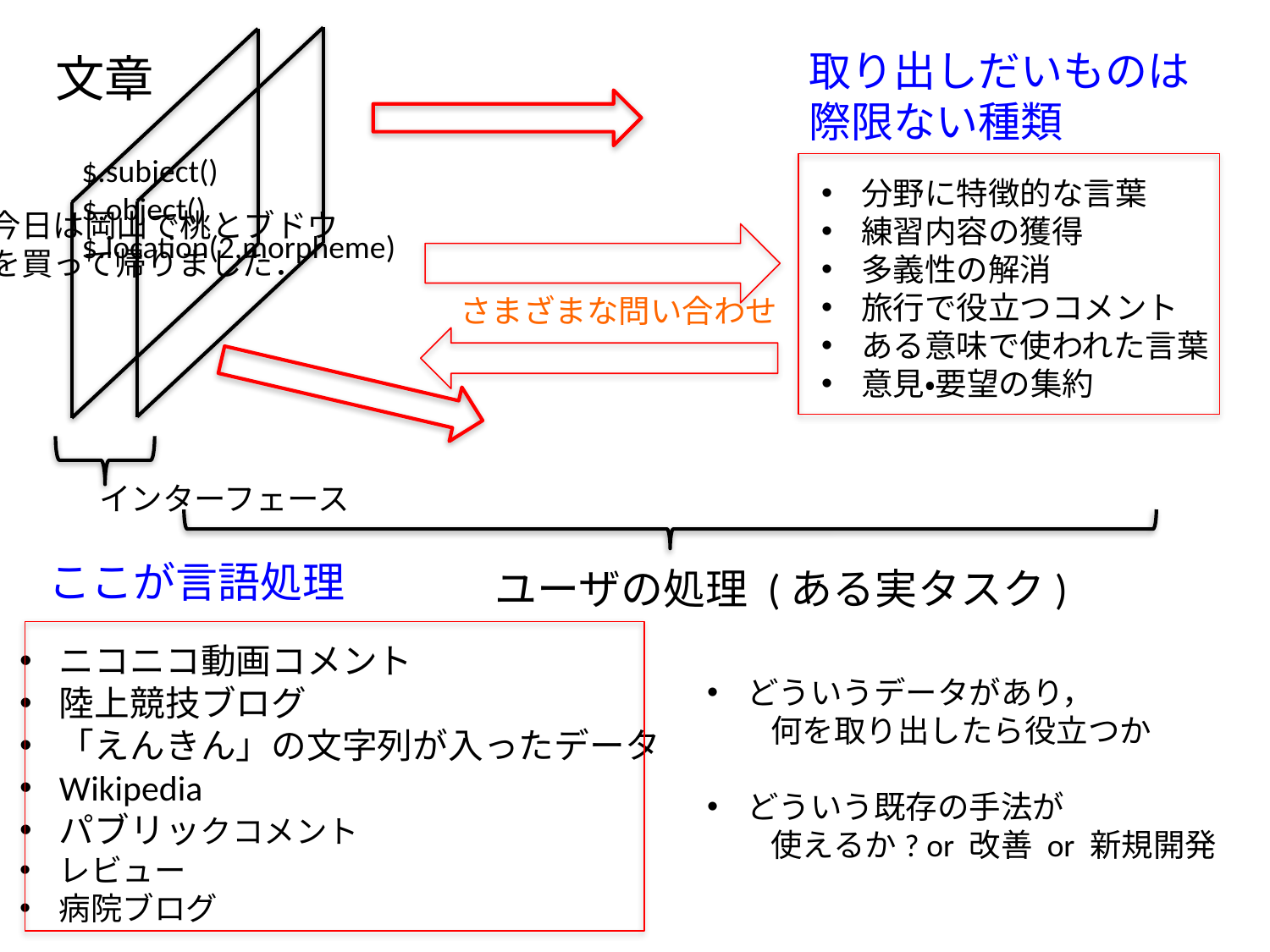

取り出しだいものは
際限ない種類
文章

$.subject()
$.object()
$.location(2,morpheme)

分野に特徴的な言葉
練習内容の獲得
多義性の解消
旅行で役立つコメント
ある意味で使われた言葉
意見・要望の集約

今日は岡山で桃とブドウ
を買って帰りました．

さまざまな問い合わせ

インターフェース
ここが言語処理
ユーザの処理 (ある実タスク)

ニコニコ動画コメント
陸上競技ブログ
「えんきん」の文字列が入ったデータ
Wikipedia
パブリックコメント
レビュー
病院ブログ
どういうデータがあり，
　　何を取り出したら役立つか

どういう既存の手法が
　　使えるか? or 改善 or 新規開発